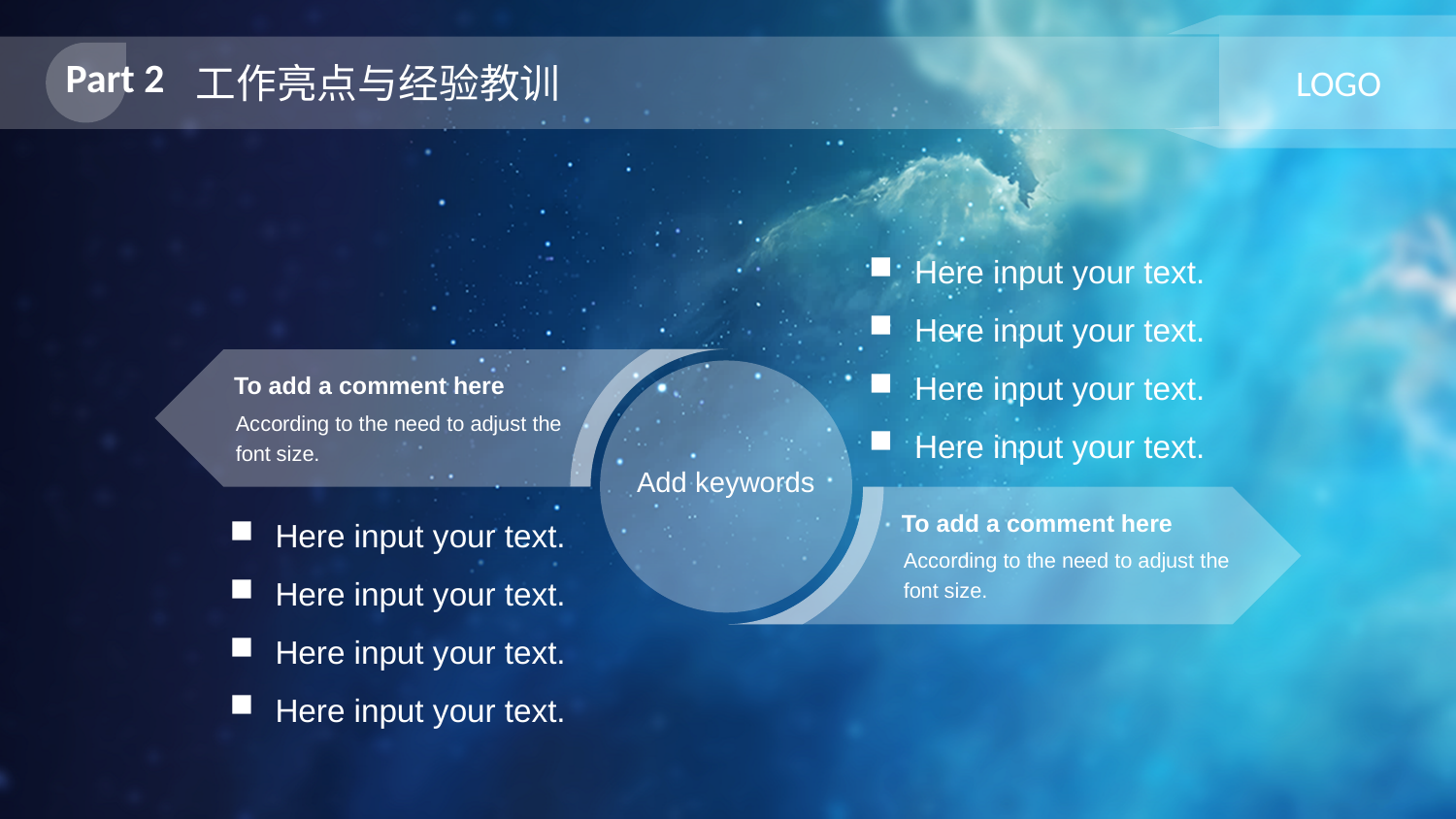

Part 2
工作亮点与经验教训
LOGO
Here input your text.
Here input your text.
Here input your text.
Here input your text.

To add a comment here
According to the need to adjust the font size.
Add keywords
To add a comment here
According to the need to adjust the font size.
Here input your text.
Here input your text.
Here input your text.
Here input your text.